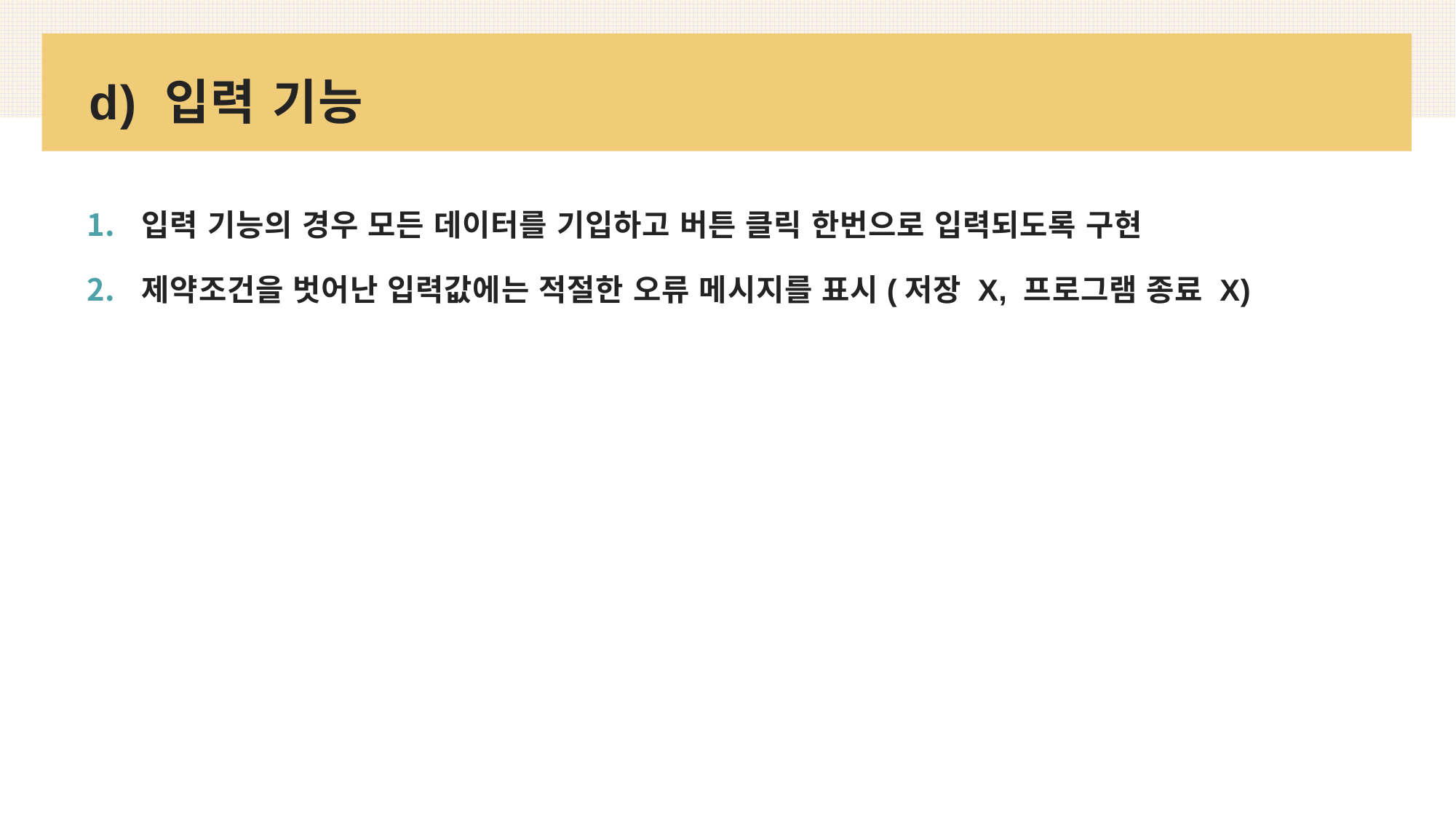

# d) 입력 기능
입력 기능의 경우 모든 데이터를 기입하고 버튼 클릭 한번으로 입력되도록 구현
제약조건을 벗어난 입력값에는 적절한 오류 메시지를 표시(저장 X, 프로그램 종료 X)